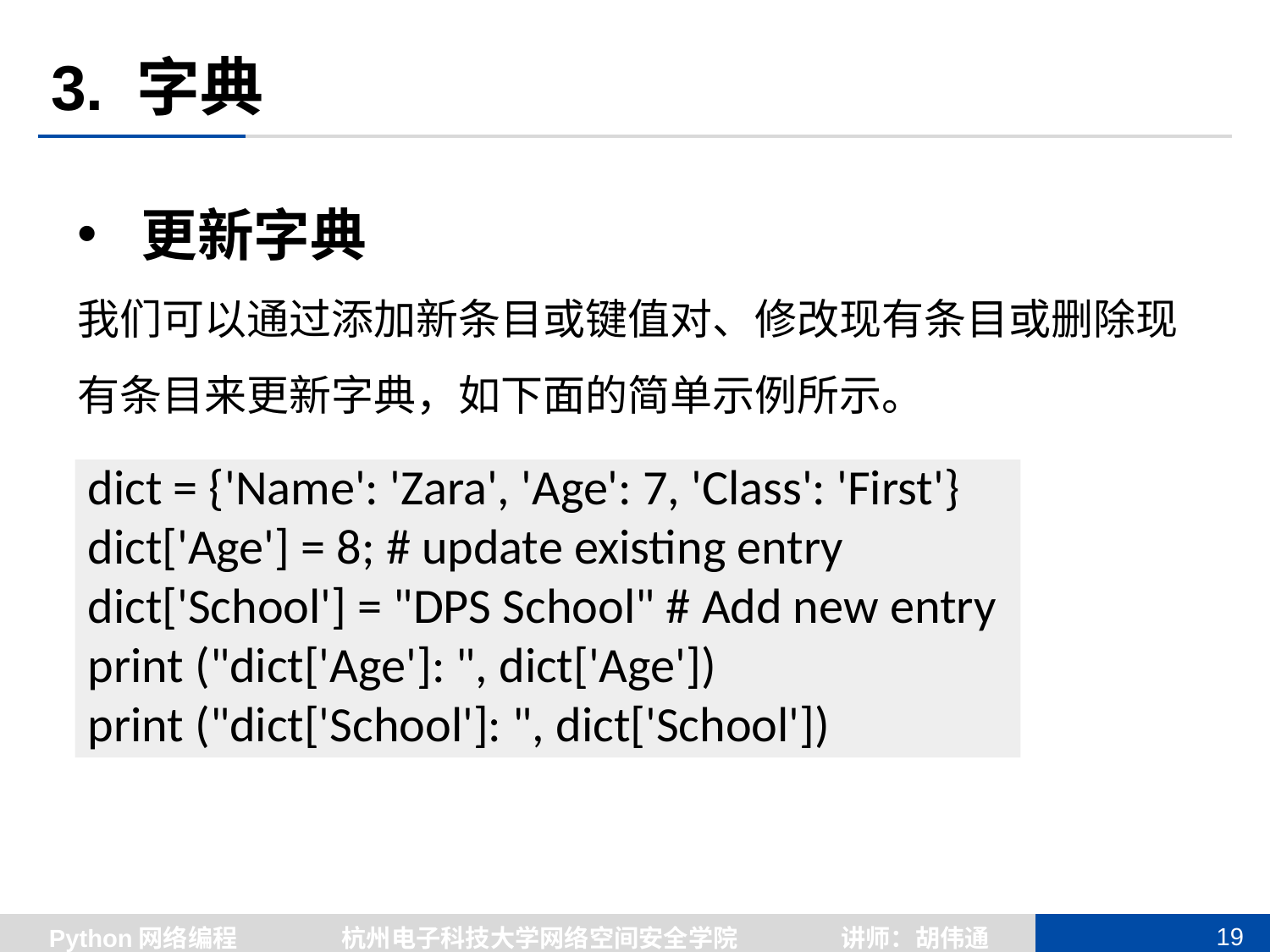

# 3. 字典
更新字典
我们可以通过添加新条目或键值对、修改现有条目或删除现有条目来更新字典，如下面的简单示例所示。
dict = {'Name': 'Zara', 'Age': 7, 'Class': 'First'}
dict['Age'] = 8; # update existing entry
dict['School'] = "DPS School" # Add new entry
print ("dict['Age']: ", dict['Age'])
print ("dict['School']: ", dict['School'])